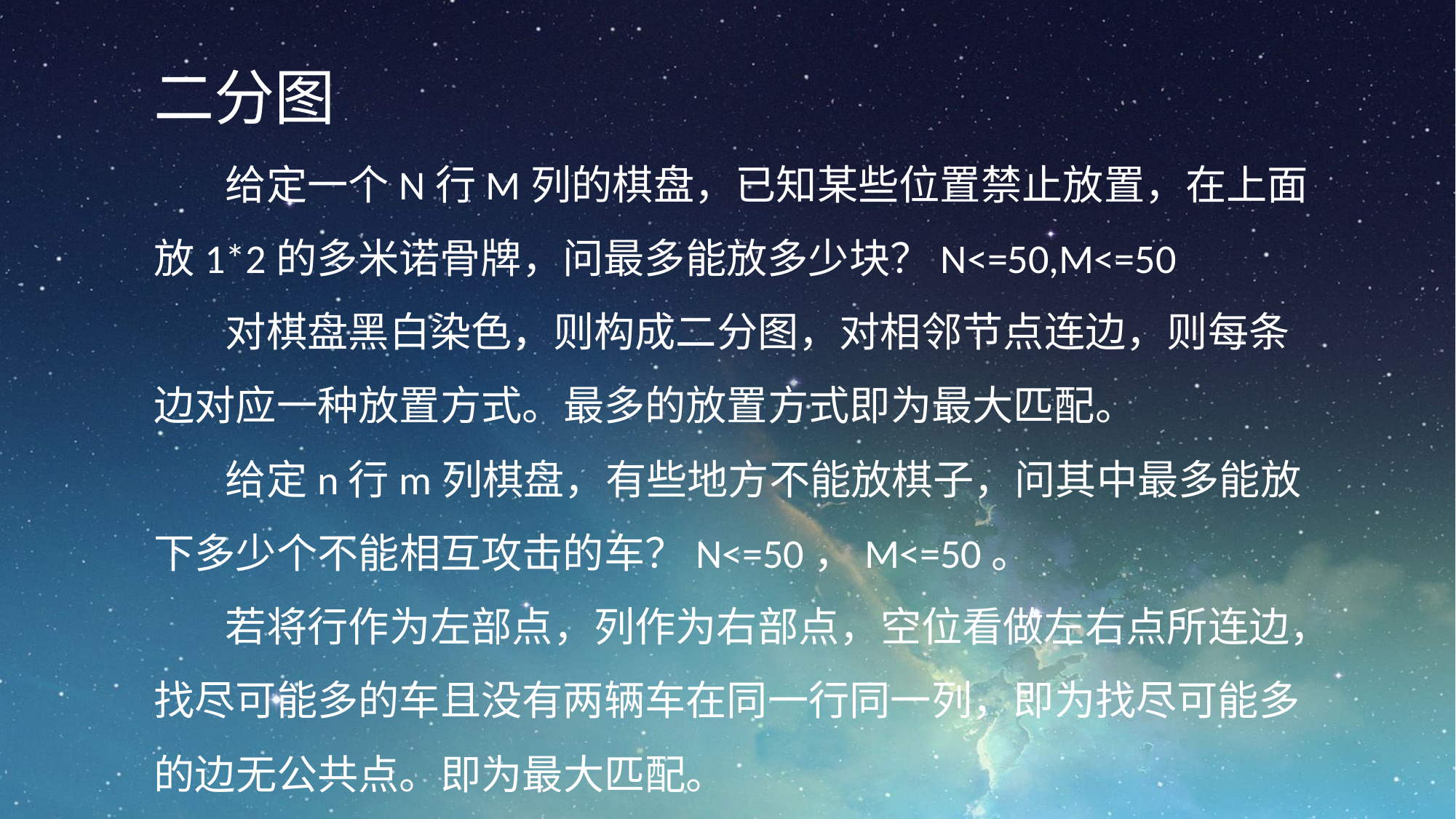

二分图
给定一个N行M列的棋盘，已知某些位置禁止放置，在上面放1*2的多米诺骨牌，问最多能放多少块？N<=50,M<=50
对棋盘黑白染色，则构成二分图，对相邻节点连边，则每条边对应一种放置方式。最多的放置方式即为最大匹配。
给定n行m列棋盘，有些地方不能放棋子，问其中最多能放下多少个不能相互攻击的车？N<=50，M<=50。
若将行作为左部点，列作为右部点，空位看做左右点所连边，找尽可能多的车且没有两辆车在同一行同一列，即为找尽可能多的边无公共点。即为最大匹配。